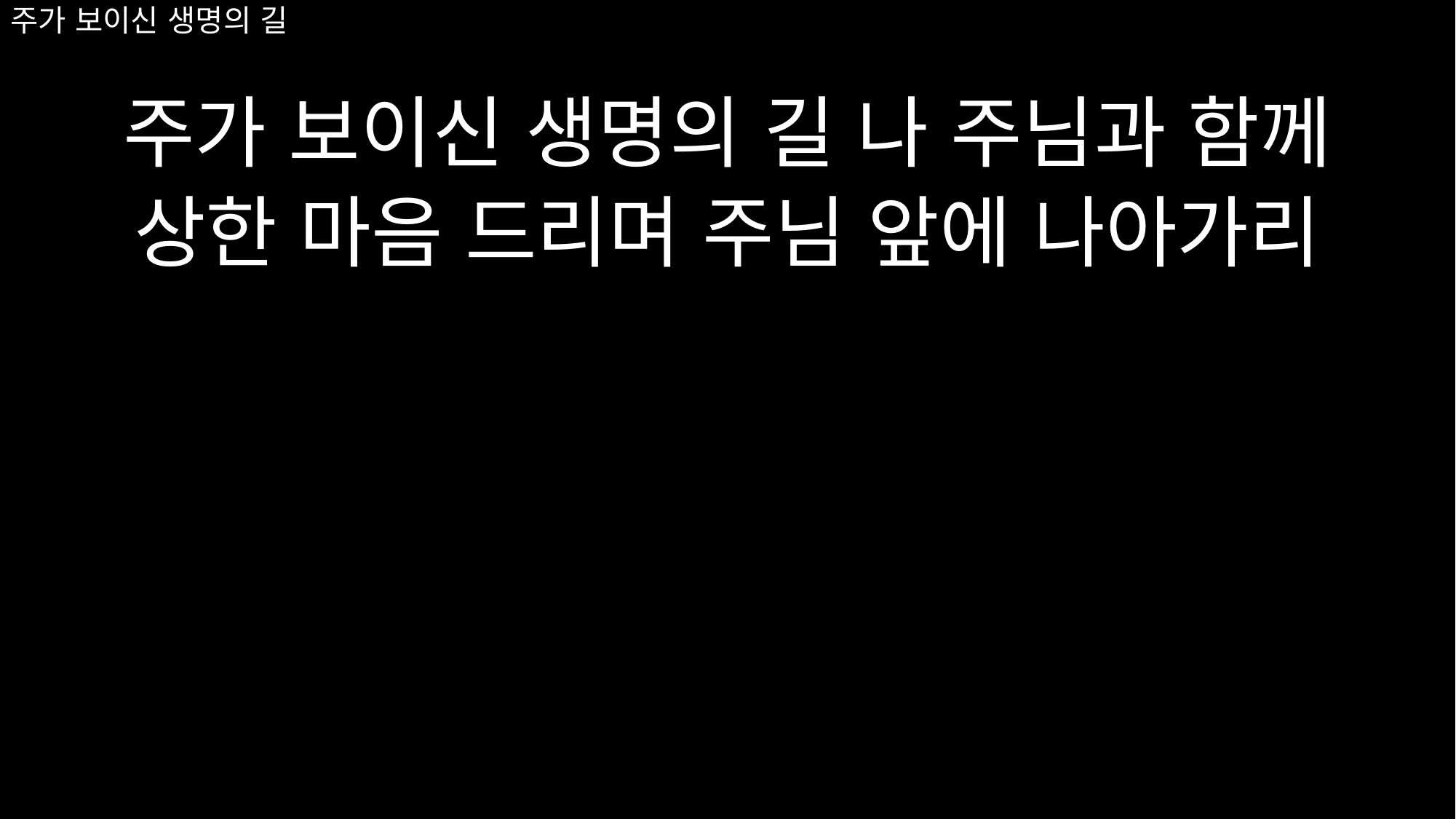

# 주가 보이신 생명의 길
주가 보이신 생명의 길 나 주님과 함께
상한 마음 드리며 주님 앞에 나아가리